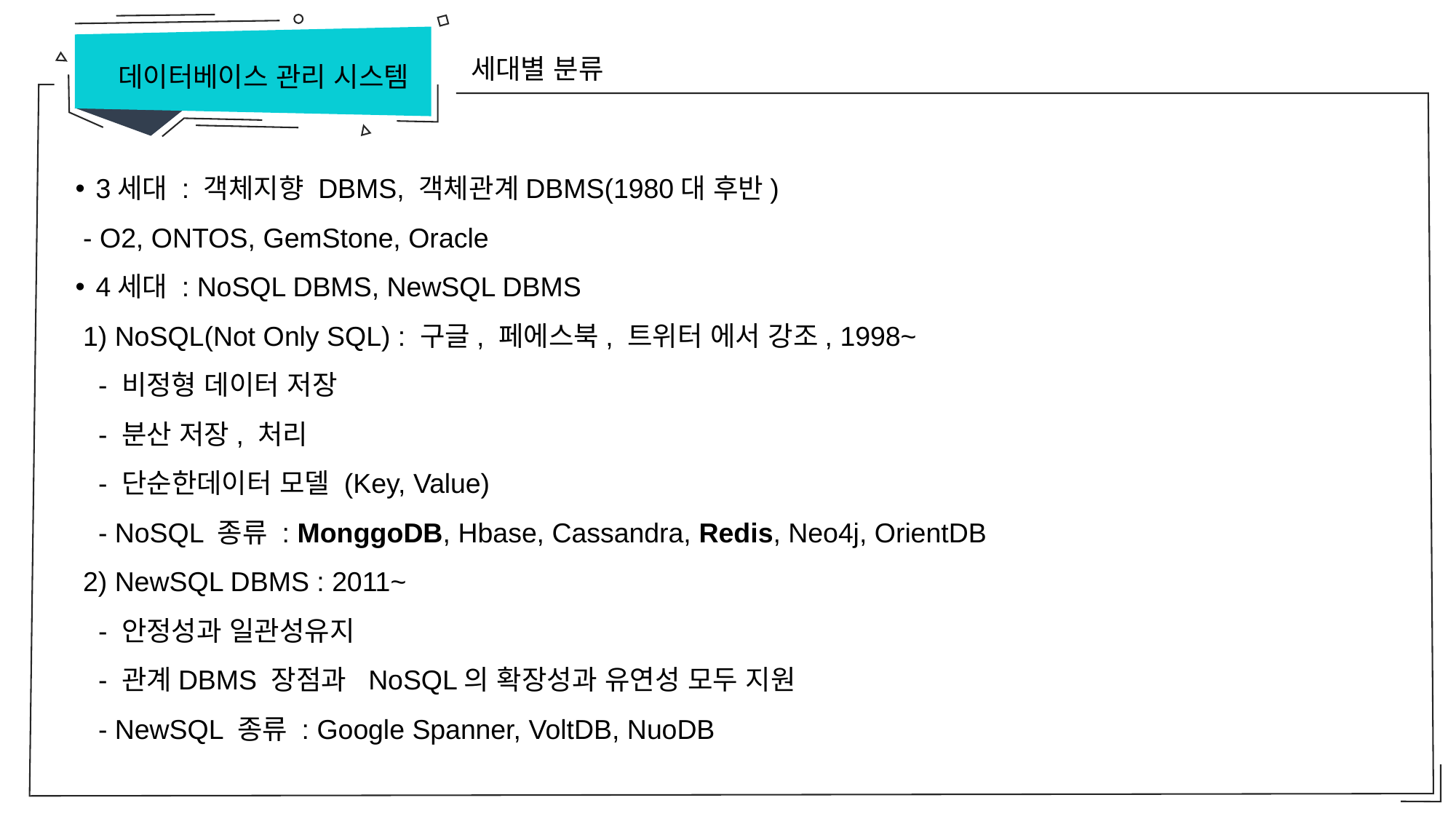

세대별 분류
데이터베이스 관리 시스템
3세대 : 객체지향 DBMS, 객체관계DBMS(1980대 후반)
 - O2, ONTOS, GemStone, Oracle
4세대 : NoSQL DBMS, NewSQL DBMS
 1) NoSQL(Not Only SQL) : 구글, 페에스북, 트위터 에서 강조, 1998~
   - 비정형 데이터 저장
   - 분산 저장, 처리
   - 단순한데이터 모델 (Key, Value)
   - NoSQL 종류 : MonggoDB, Hbase, Cassandra, Redis, Neo4j, OrientDB
 2) NewSQL DBMS : 2011~
   - 안정성과 일관성유지
   - 관계DBMS 장점과  NoSQL의 확장성과 유연성 모두 지원
   - NewSQL 종류 : Google Spanner, VoltDB, NuoDB